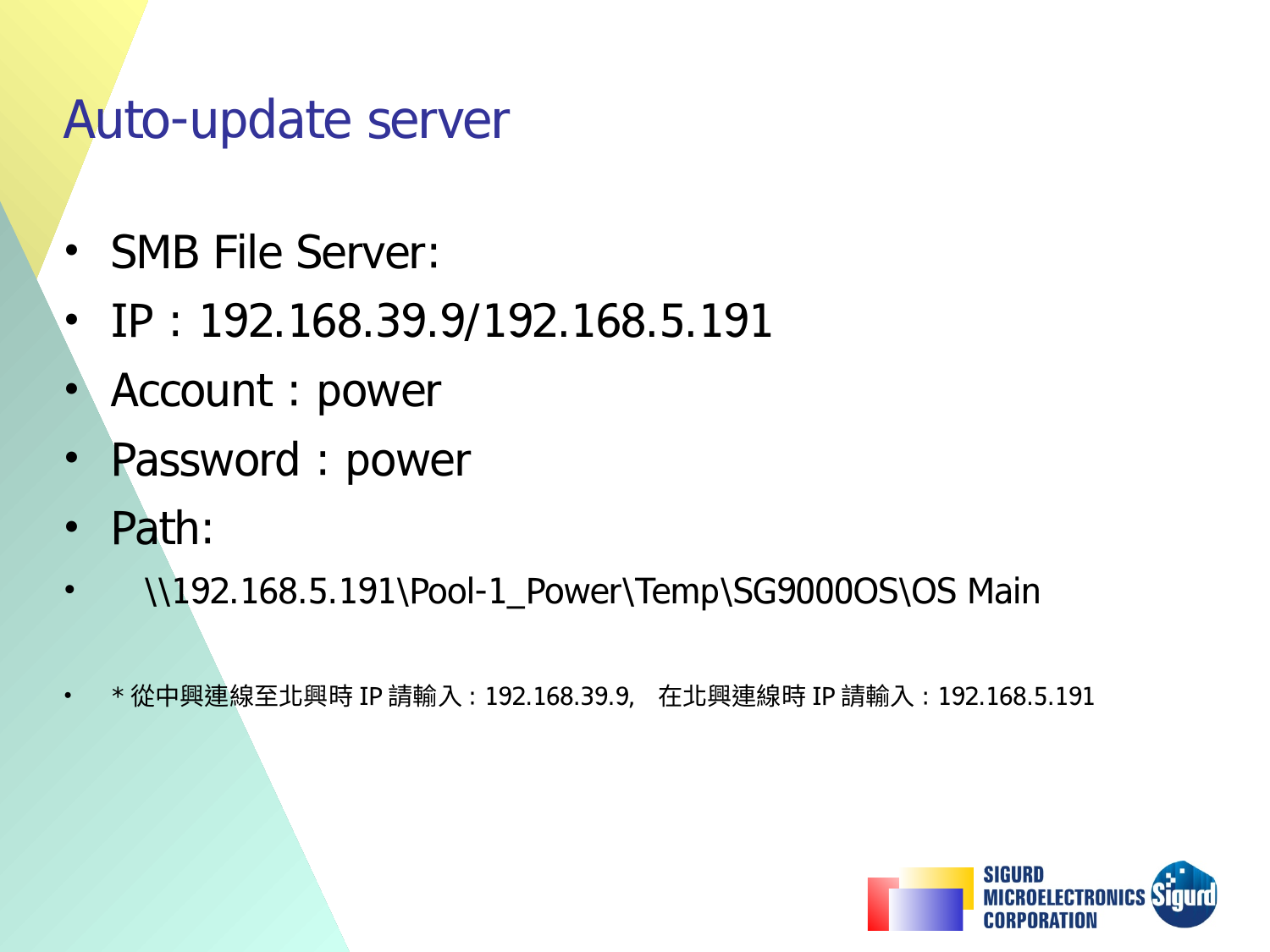

# Auto-update server
SMB File Server:
IP : 192.168.39.9/192.168.5.191
Account : power
Password : power
Path:
   \\192.168.5.191\Pool-1_Power\Temp\SG9000OS\OS Main

*從中興連線至北興時IP請輸入: 192.168.39.9,  在北興連線時IP請輸入: 192.168.5.191